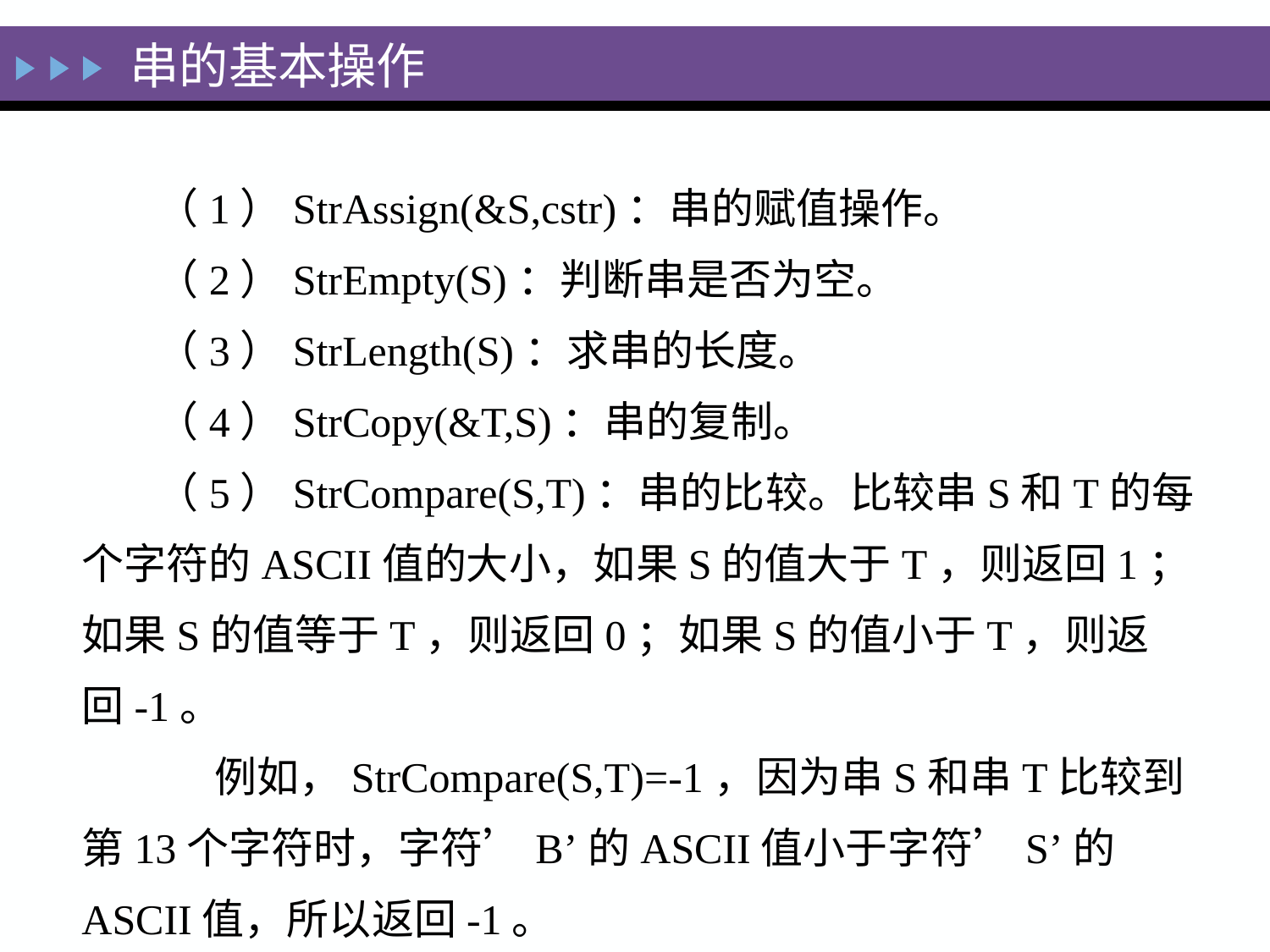

# 串的基本操作
（1）StrAssign(&S,cstr)：串的赋值操作。
（2）StrEmpty(S)：判断串是否为空。
（3）StrLength(S)：求串的长度。
（4）StrCopy(&T,S)：串的复制。
（5）StrCompare(S,T)：串的比较。比较串S和T的每个字符的ASCII值的大小，如果S的值大于T，则返回1；如果S的值等于T，则返回0；如果S的值小于T，则返回-1。
     例如，StrCompare(S,T)=-1，因为串S和串T比较到第13个字符时，字符’B’的ASCII值小于字符’S’的ASCII值，所以返回-1。